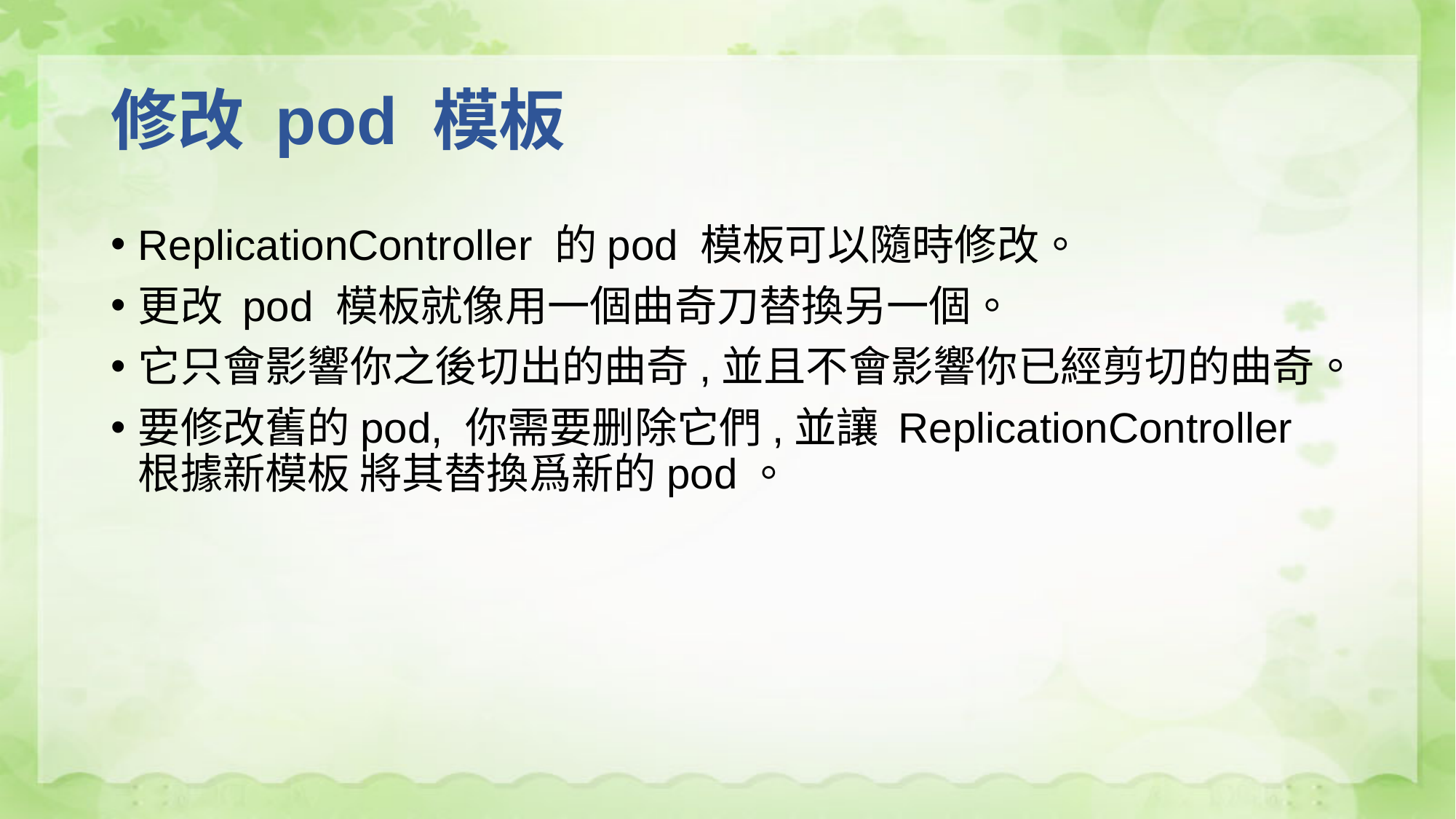

# 修改 pod 模板
ReplicationController 的pod 模板可以隨時修改。
更改 pod 模板就像用一個曲奇刀替換另一個。
它只會影響你之後切出的曲奇,並且不會影響你已經剪切的曲奇。
要修改舊的pod, 你需要删除它們,並讓 ReplicationController 根據新模板 將其替換爲新的pod。